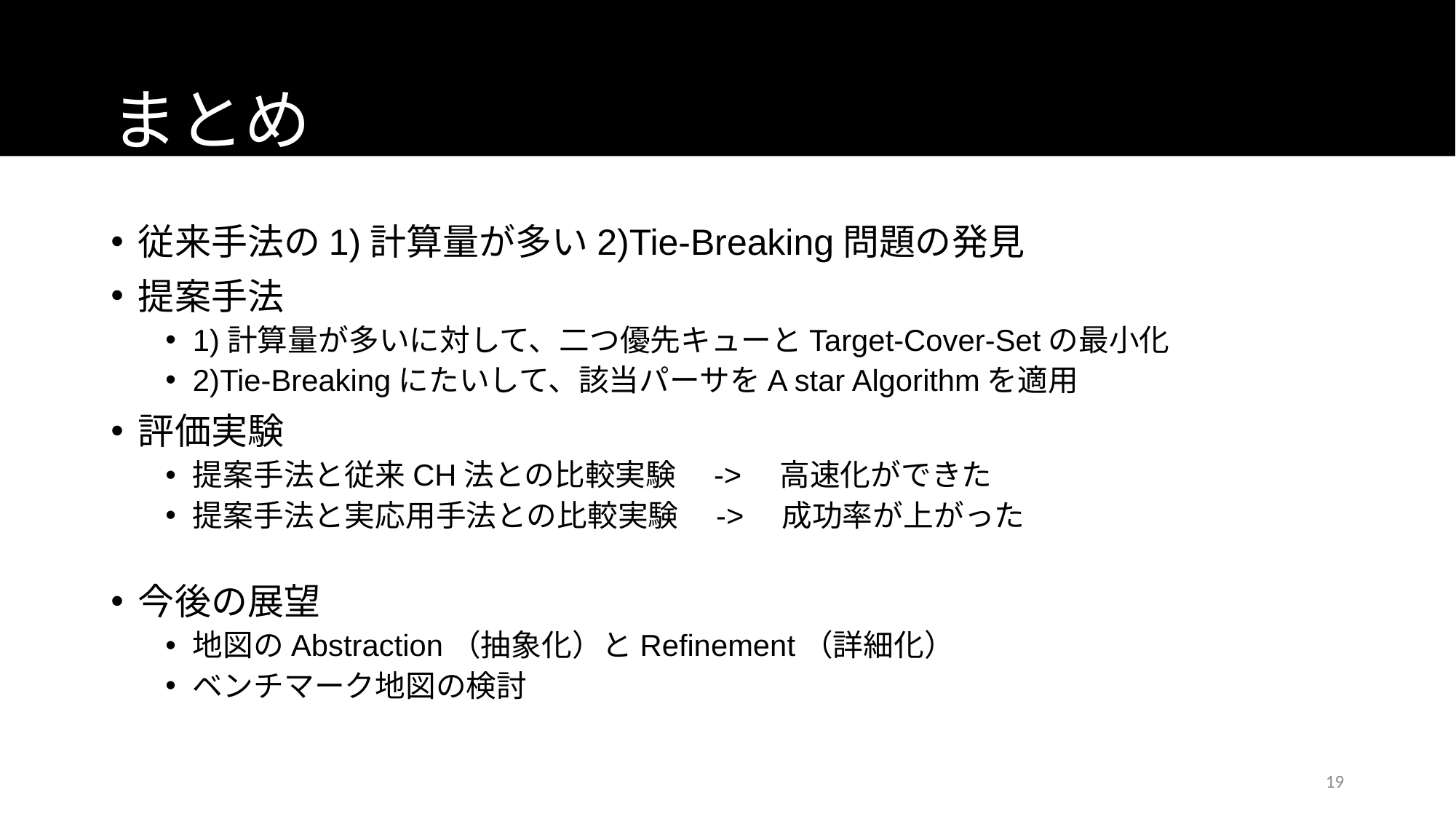

# まとめ
従来手法の1)計算量が多い2)Tie-Breaking問題の発見
提案手法
1)計算量が多いに対して、二つ優先キューとTarget-Cover-Setの最小化
2)Tie-Breakingにたいして、該当パーサをA star Algorithmを適用
評価実験
提案手法と従来CH法との比較実験　->　高速化ができた
提案手法と実応用手法との比較実験　->　成功率が上がった
今後の展望
地図のAbstraction（抽象化）とRefinement（詳細化）
ベンチマーク地図の検討
19